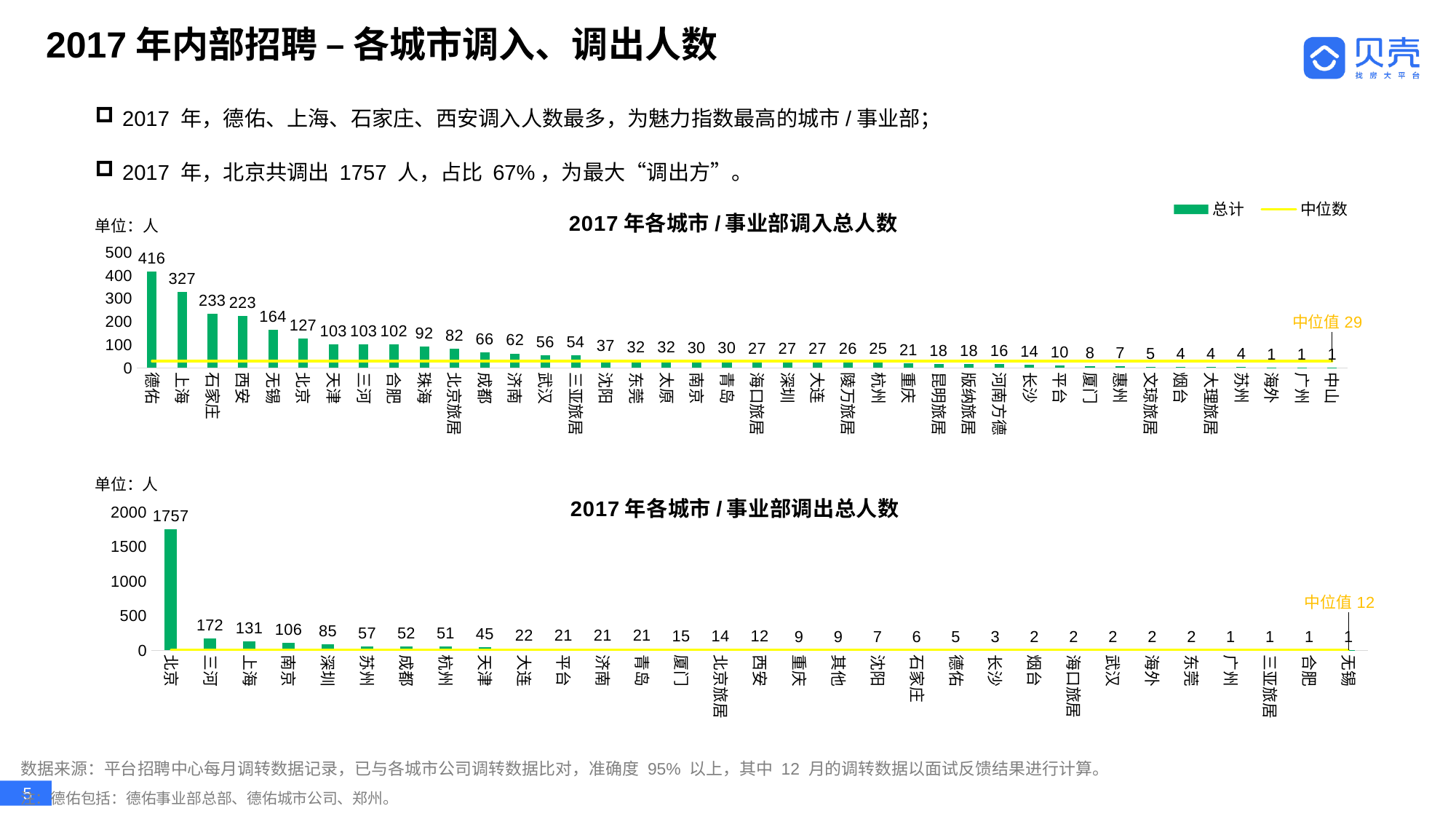

2017年内部招聘 – 各城市调入、调出人数
2017 年，德佑、上海、石家庄、西安调入人数最多，为魅力指数最高的城市/事业部；
2017 年，北京共调出 1757 人，占比 67%，为最大“调出方”。

### Chart: 2017年各城市/事业部调入总人数

| Category | 总计 | 中位数 |
|---|---|---|
| 德佑 | 416.0 | 29.0 |
| 上海 | 327.0 | 29.0 |
| 石家庄 | 233.0 | 29.0 |
| 西安 | 223.0 | 29.0 |
| 无锡 | 164.0 | 29.0 |
| 北京 | 127.0 | 29.0 |
| 天津 | 103.0 | 29.0 |
| 三河 | 103.0 | 29.0 |
| 合肥 | 102.0 | 29.0 |
| 珠海 | 92.0 | 29.0 |
| 北京旅居 | 82.0 | 29.0 |
| 成都 | 66.0 | 29.0 |
| 济南 | 62.0 | 29.0 |
| 武汉 | 56.0 | 29.0 |
| 三亚旅居 | 54.0 | 29.0 |
| 沈阳 | 37.0 | 29.0 |
| 东莞 | 32.0 | 29.0 |
| 太原 | 32.0 | 29.0 |
| 南京 | 30.0 | 29.0 |
| 青岛 | 30.0 | 29.0 |
| 海口旅居 | 27.0 | 29.0 |
| 深圳 | 27.0 | 29.0 |
| 大连 | 27.0 | 29.0 |
| 陵万旅居 | 26.0 | 29.0 |
| 杭州 | 25.0 | 29.0 |
| 重庆 | 21.0 | 29.0 |
| 昆明旅居 | 18.0 | 29.0 |
| 版纳旅居 | 18.0 | 29.0 |
| 河南方德 | 16.0 | 29.0 |
| 长沙 | 14.0 | 29.0 |
| 平台 | 10.0 | 29.0 |
| 厦门 | 8.0 | 29.0 |
| 惠州 | 7.0 | 29.0 |
| 文琼旅居 | 5.0 | 29.0 |
| 烟台 | 4.0 | 29.0 |
| 大理旅居 | 4.0 | 29.0 |
| 苏州 | 4.0 | 29.0 |
| 海外 | 1.0 | 29.0 |
| 广州 | 1.0 | 29.0 |
| 中山 | 1.0 | 29.0 |

### Chart: 2017年各城市/事业部调出总人数

| Category | 人数 | 中位数 |
|---|---|---|
| 北京 | 1757.0 | 12.0 |
| 三河 | 172.0 | 12.0 |
| 上海 | 131.0 | 12.0 |
| 南京 | 106.0 | 12.0 |
| 深圳 | 85.0 | 12.0 |
| 苏州 | 57.0 | 12.0 |
| 成都 | 52.0 | 12.0 |
| 杭州 | 51.0 | 12.0 |
| 天津 | 45.0 | 12.0 |
| 大连 | 22.0 | 12.0 |
| 平台 | 21.0 | 12.0 |
| 济南 | 21.0 | 12.0 |
| 青岛 | 21.0 | 12.0 |
| 厦门 | 15.0 | 12.0 |
| 北京旅居 | 14.0 | 12.0 |
| 西安 | 12.0 | 12.0 |
| 重庆 | 9.0 | 12.0 |
| 其他 | 9.0 | 12.0 |
| 沈阳 | 7.0 | 12.0 |
| 石家庄 | 6.0 | 12.0 |
| 德佑 | 5.0 | 12.0 |
| 长沙 | 3.0 | 12.0 |
| 烟台 | 2.0 | 12.0 |
| 海口旅居 | 2.0 | 12.0 |
| 武汉 | 2.0 | 12.0 |
| 海外 | 2.0 | 12.0 |
| 东莞 | 2.0 | 12.0 |
| 广州 | 1.0 | 12.0 |
| 三亚旅居 | 1.0 | 12.0 |
| 合肥 | 1.0 | 12.0 |
| 无锡 | 1.0 | 12.0 |
单位：人
数据来源：平台招聘中心每月调转数据记录，已与各城市公司调转数据比对，准确度 95% 以上，其中 12 月的调转数据以面试反馈结果进行计算。
注：德佑包括：德佑事业部总部、德佑城市公司、郑州。